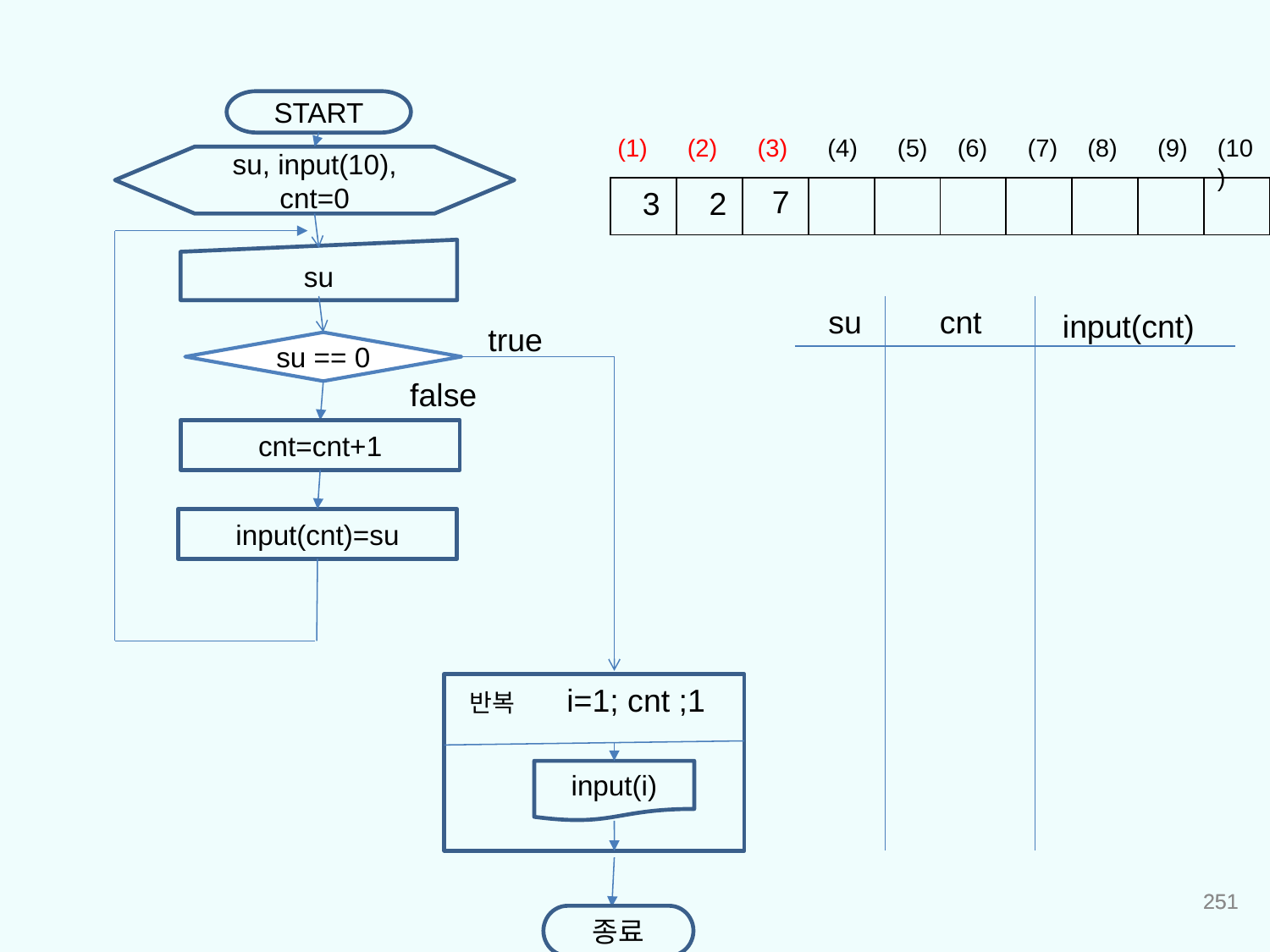

START
(1)
(2)
(3)
(4)
(5)
(6)
(7)
(8)
(9)
(10)
su, input(10), cnt=0
7
2
|  |  |  |  |  |  |  |  |  |  |
| --- | --- | --- | --- | --- | --- | --- | --- | --- | --- |
3
su
su
cnt
input(cnt)
true
su == 0
false
cnt=cnt+1
input(cnt)=su

i=1; cnt ;1
반복
input(i)
251
251
종료